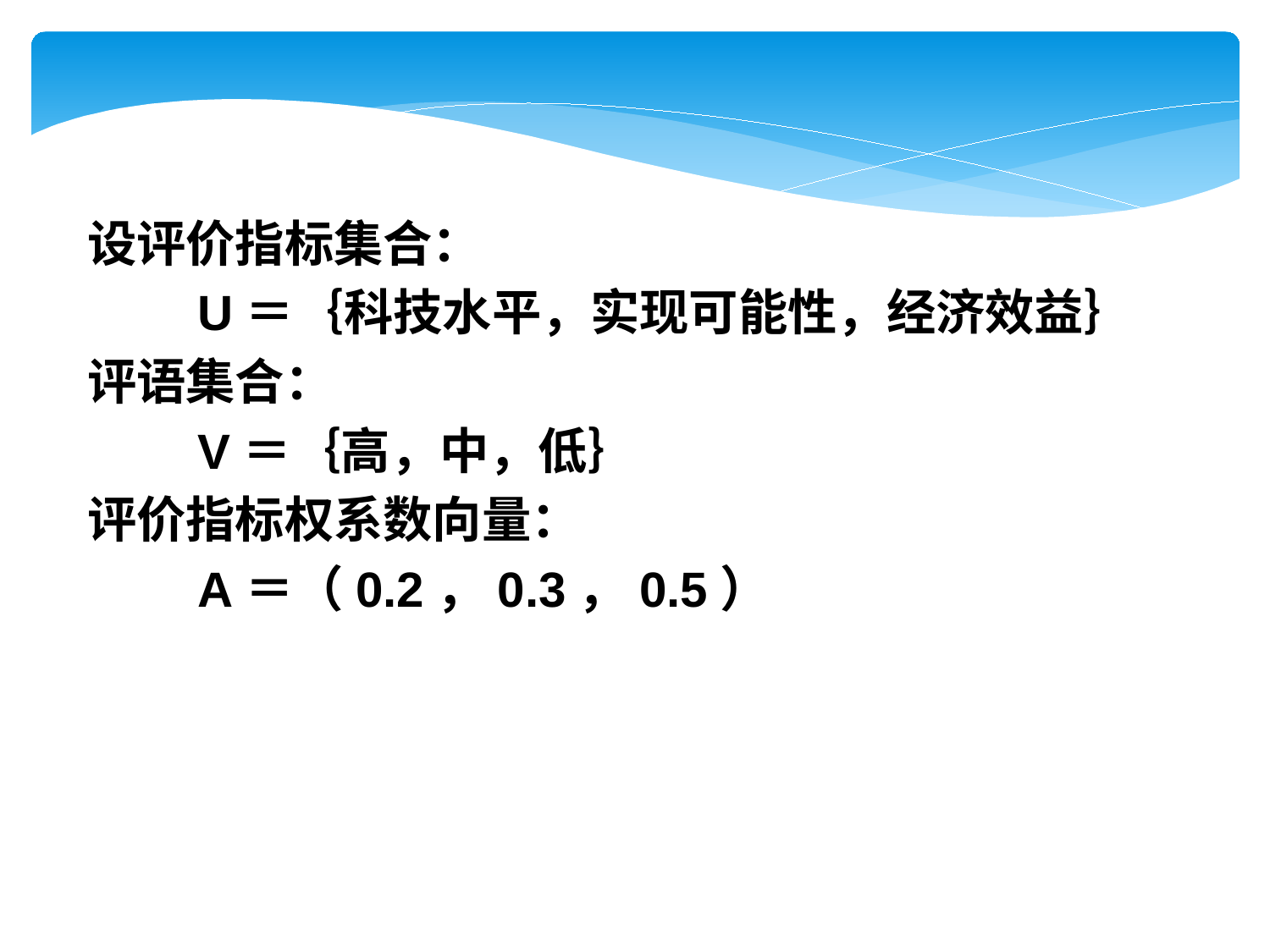

设评价指标集合：
　　U＝｛科技水平，实现可能性，经济效益｝
评语集合：
　　V＝｛高，中，低｝
评价指标权系数向量：
　　A＝（0.2，0.3，0.5）